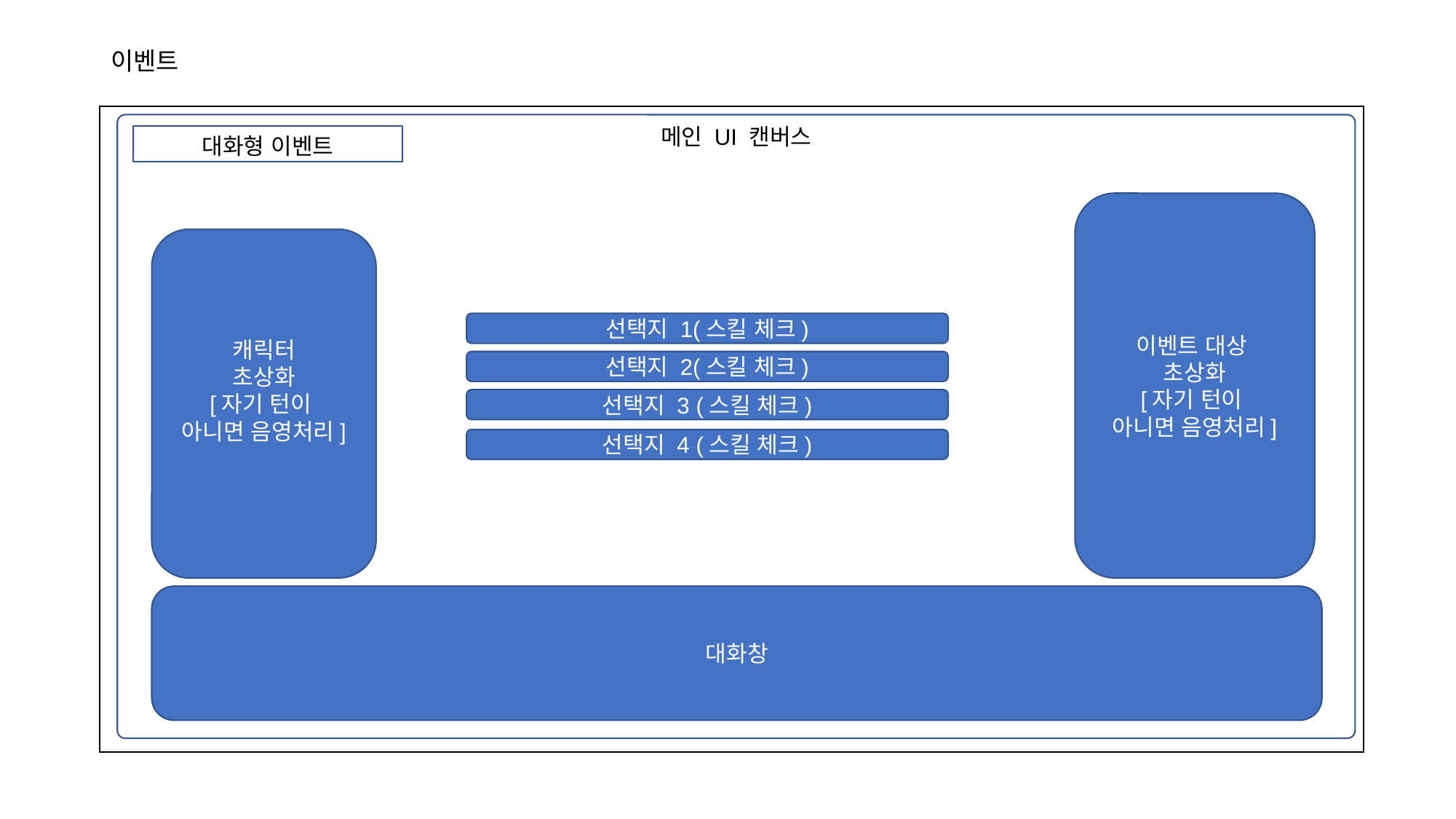

# 이벤트

메인 UI 캔버스
대화형 이벤트
이벤트 대상
초상화
[자기 턴이
아니면 음영처리]
캐릭터
초상화
[자기 턴이
아니면 음영처리]

선택지 1(스킬 체크)
선택지 2(스킬 체크)
선택지 3 (스킬 체크)
선택지 4 (스킬 체크)
대화창